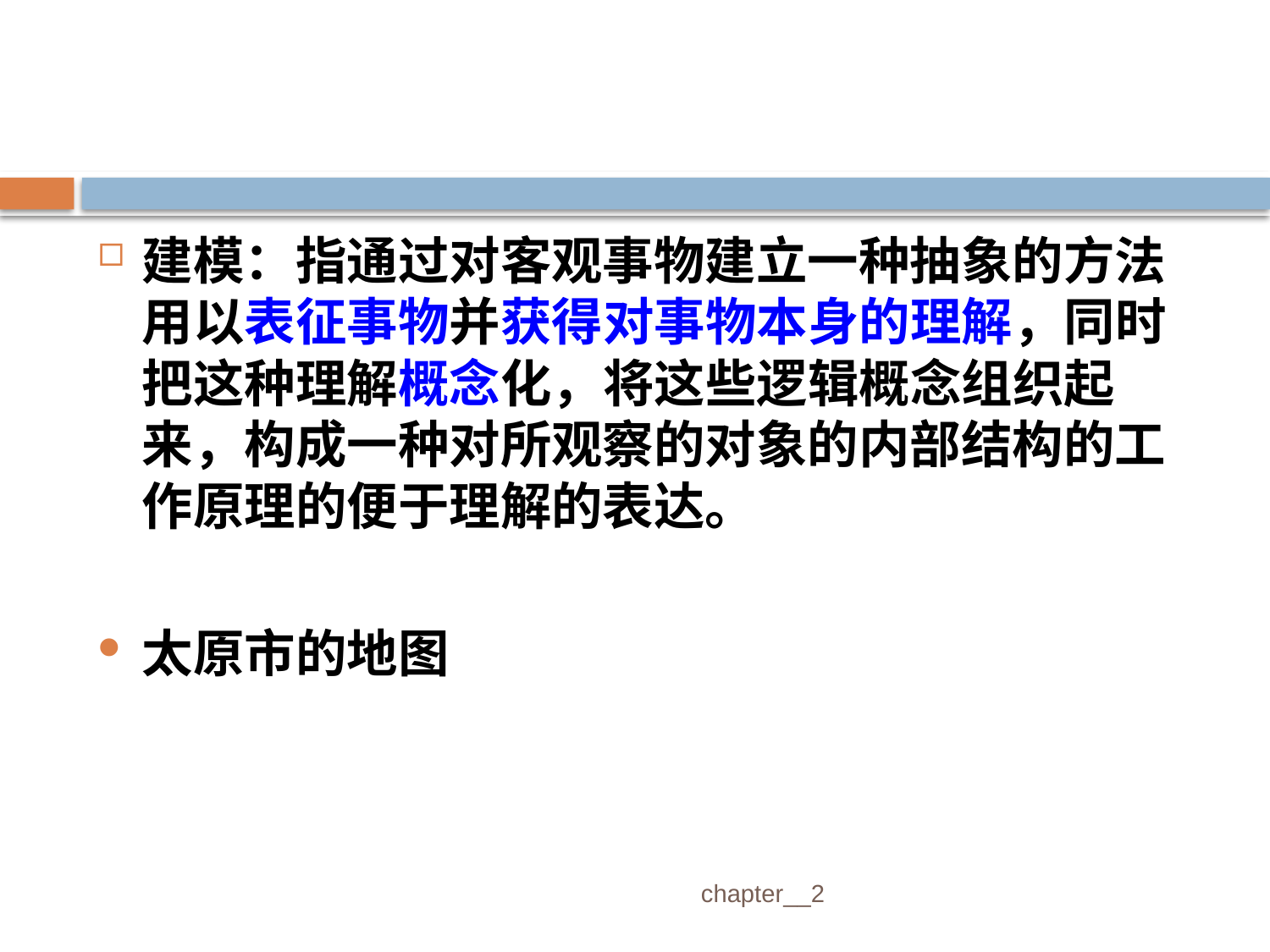

#
4
建模：指通过对客观事物建立一种抽象的方法用以表征事物并获得对事物本身的理解，同时把这种理解概念化，将这些逻辑概念组织起来，构成一种对所观察的对象的内部结构的工作原理的便于理解的表达。

太原市的地图
 chapter__2